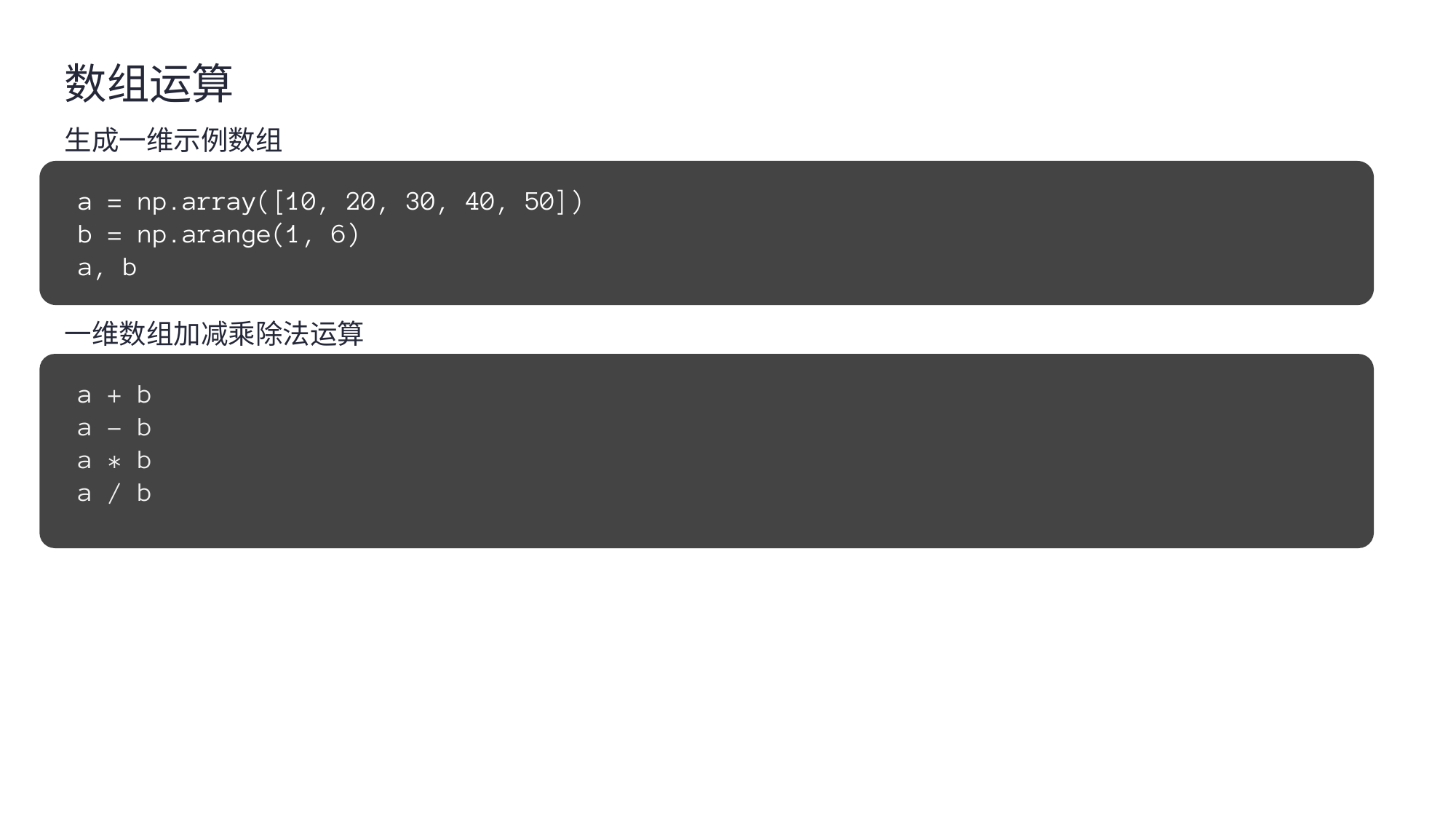

数组运算
生成一维示例数组
a = np.array([10, 20, 30, 40, 50])
b = np.arange(1, 6)
a, b
一维数组加减乘除法运算
a + b
a - b
a * b
a / b